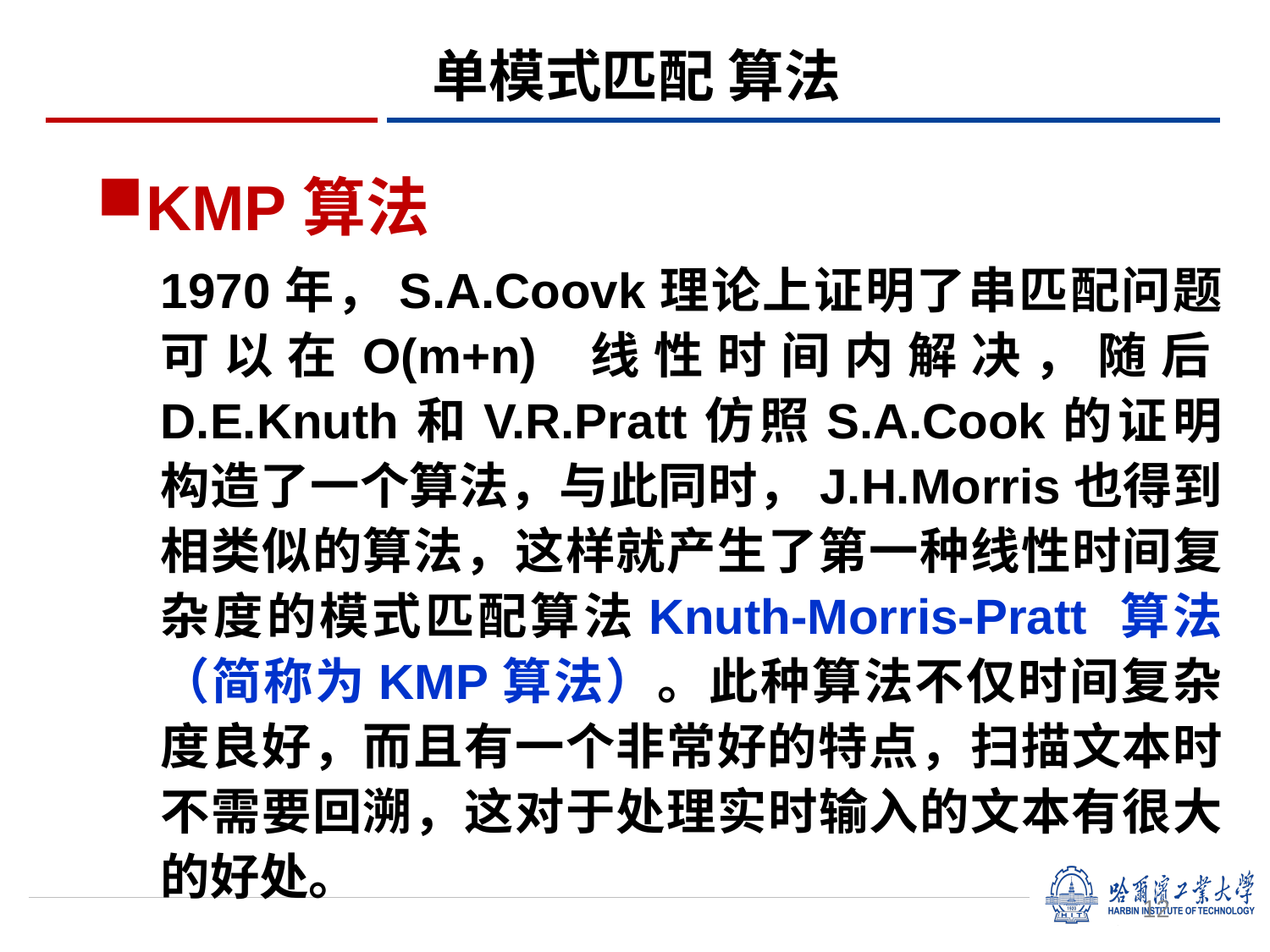

单模式匹配 算法
KMP算法
1970年，S.A.Coovk理论上证明了串匹配问题可以在O(m+n) 线性时间内解决，随后D.E.Knuth和V.R.Pratt仿照S.A.Cook的证明构造了一个算法，与此同时，J.H.Morris也得到相类似的算法，这样就产生了第一种线性时间复杂度的模式匹配算法Knuth-Morris-Pratt 算法（简称为KMP算法）。此种算法不仅时间复杂度良好，而且有一个非常好的特点，扫描文本时不需要回溯，这对于处理实时输入的文本有很大的好处。

12